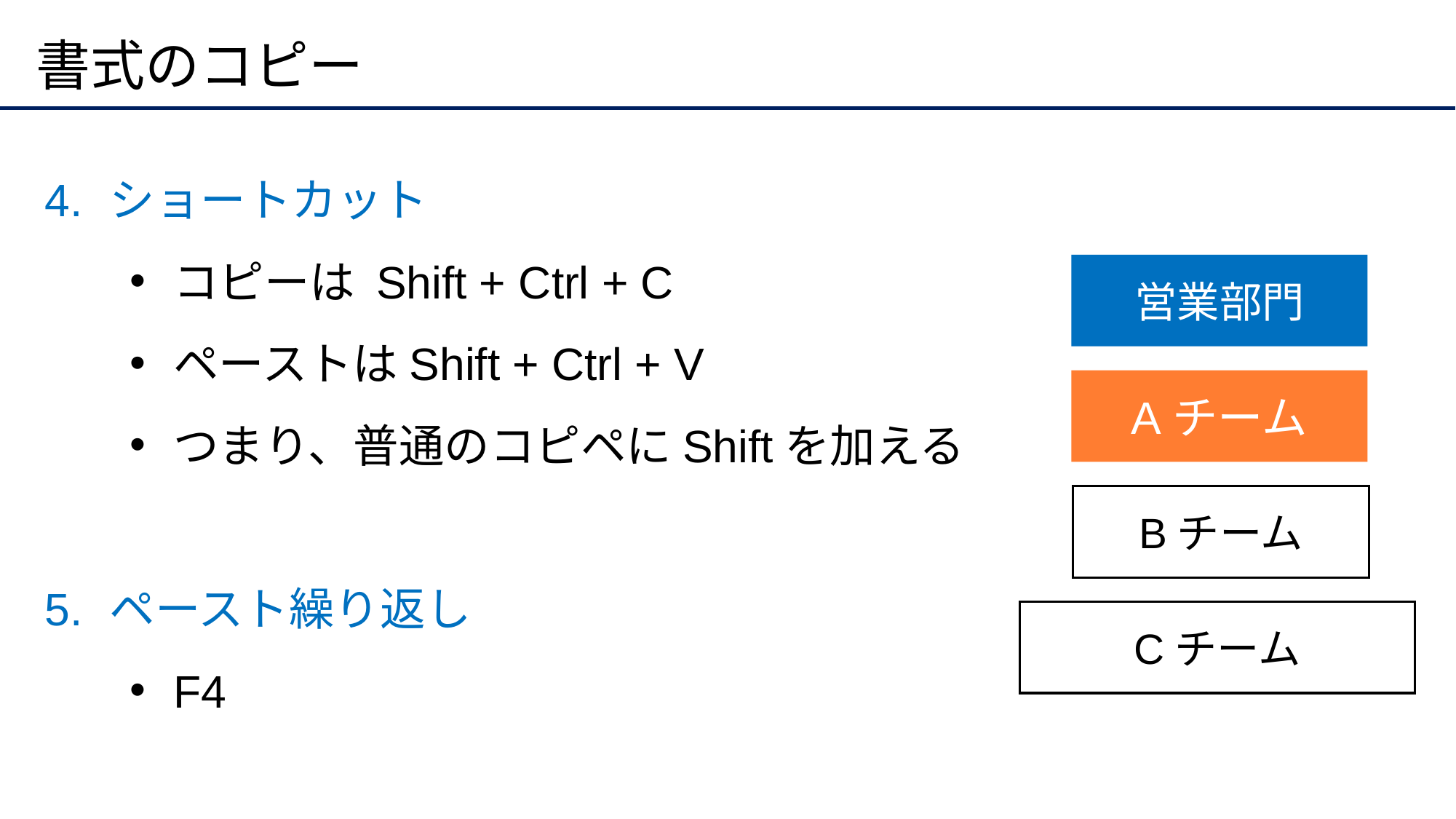

# 書式のコピー
ショートカット
コピーは Shift + Ctrl + C
ペーストはShift + Ctrl + V
つまり、普通のコピペにShiftを加える

ペースト繰り返し
F4
営業部門
Aチーム
Bチーム
Cチーム